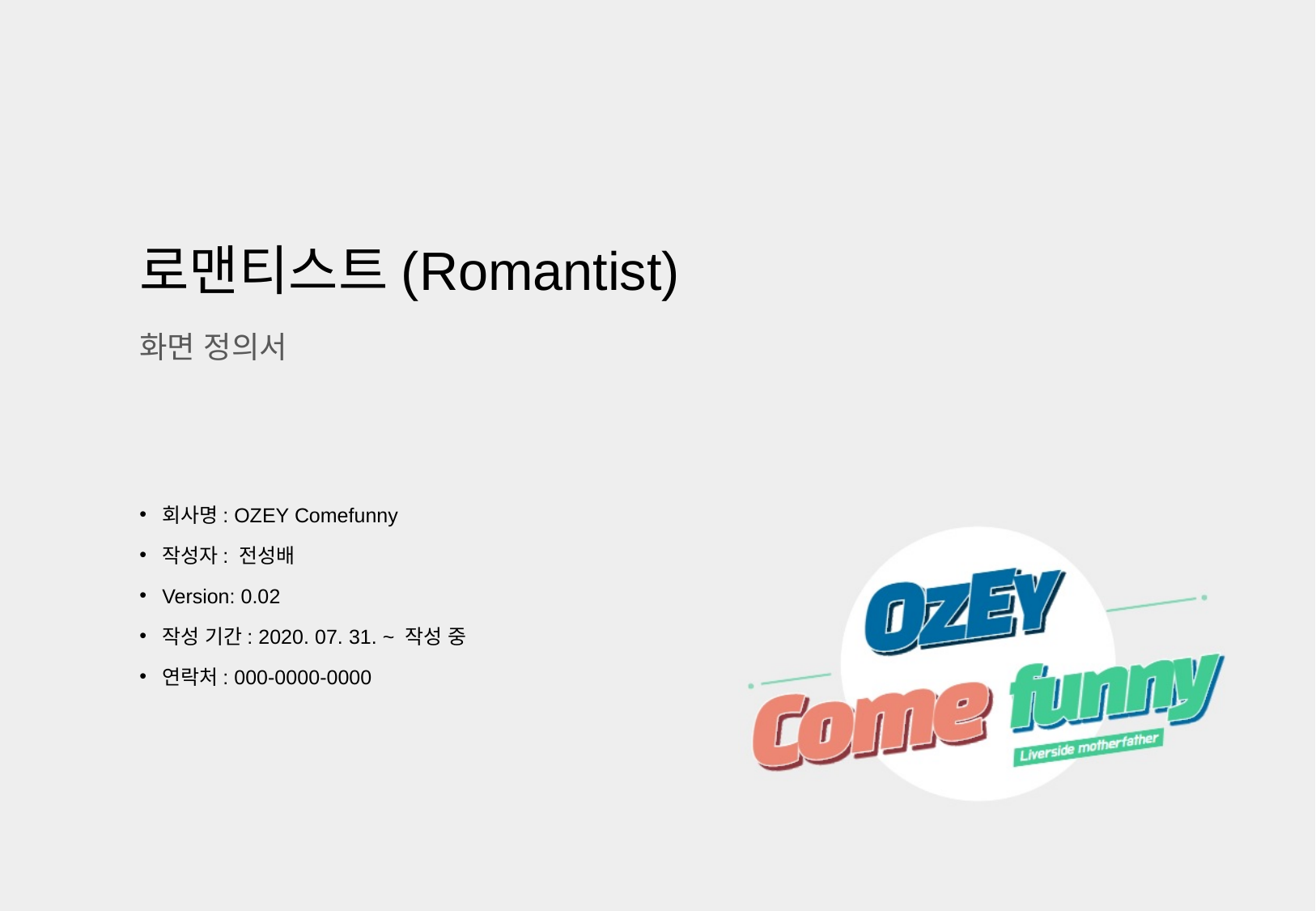

# 로맨티스트(Romantist)
화면 정의서
회사명: OZEY Comefunny
작성자: 전성배
Version: 0.02
작성 기간: 2020. 07. 31. ~ 작성 중
연락처: 000-0000-0000